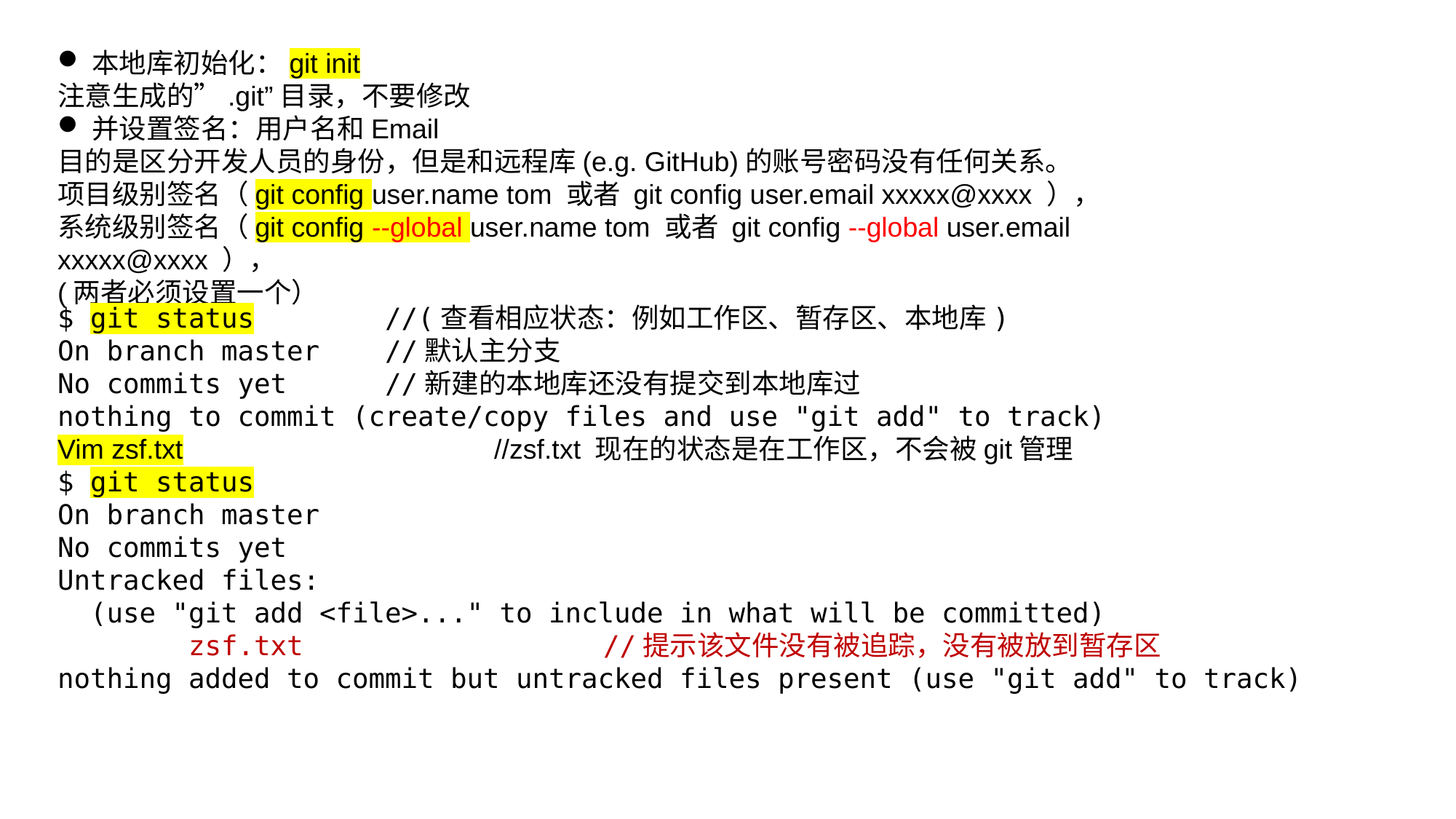

本地库初始化：git init
注意生成的”.git”目录，不要修改
并设置签名：用户名和Email
目的是区分开发人员的身份，但是和远程库(e.g. GitHub)的账号密码没有任何关系。
项目级别签名（git config user.name tom 或者 git config user.email xxxxx@xxxx ），
系统级别签名（git config --global user.name tom 或者 git config --global user.email xxxxx@xxxx ），
(两者必须设置一个）
$ git status		//(查看相应状态：例如工作区、暂存区、本地库)
On branch master    //默认主分支
No commits yet	//新建的本地库还没有提交到本地库过
nothing to commit (create/copy files and use "git add" to track)
Vim zsf.txt			//zsf.txt 现在的状态是在工作区，不会被git管理
$ git status
On branch master
No commits yet
Untracked files:
  (use "git add <file>..." to include in what will be committed)
        zsf.txt      		//提示该文件没有被追踪，没有被放到暂存区
nothing added to commit but untracked files present (use "git add" to track)